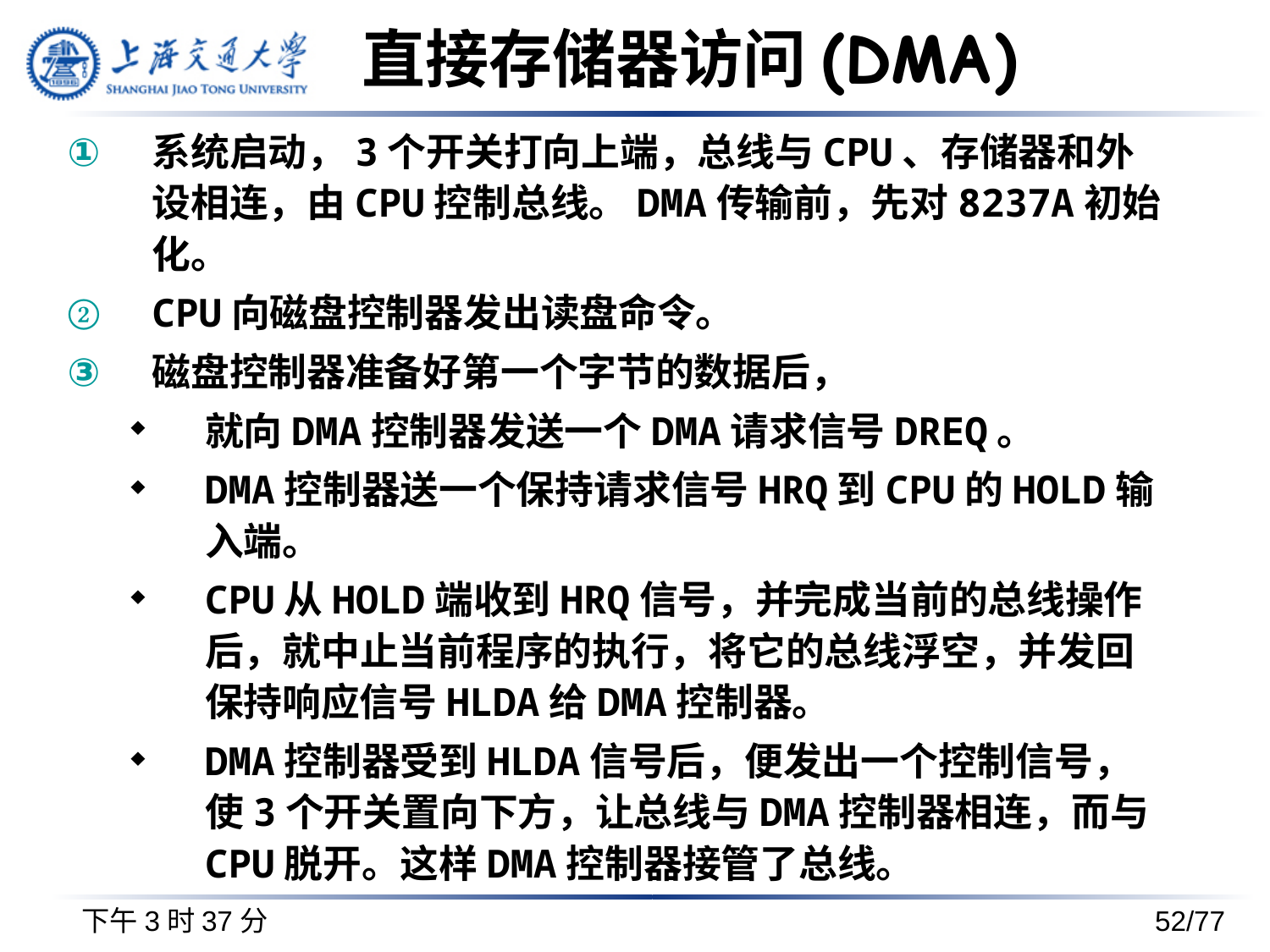

直接存储器访问(DMA)
系统启动，3个开关打向上端，总线与CPU、存储器和外设相连，由CPU控制总线。DMA传输前，先对8237A初始化。
CPU向磁盘控制器发出读盘命令。
磁盘控制器准备好第一个字节的数据后，
就向DMA控制器发送一个DMA请求信号DREQ。
DMA控制器送一个保持请求信号HRQ到CPU的HOLD输入端。
CPU从HOLD端收到HRQ信号，并完成当前的总线操作后，就中止当前程序的执行，将它的总线浮空，并发回保持响应信号HLDA给DMA控制器。
DMA控制器受到HLDA信号后，便发出一个控制信号，使3个开关置向下方，让总线与DMA控制器相连，而与CPU脱开。这样DMA控制器接管了总线。
下午3时37分
52/77